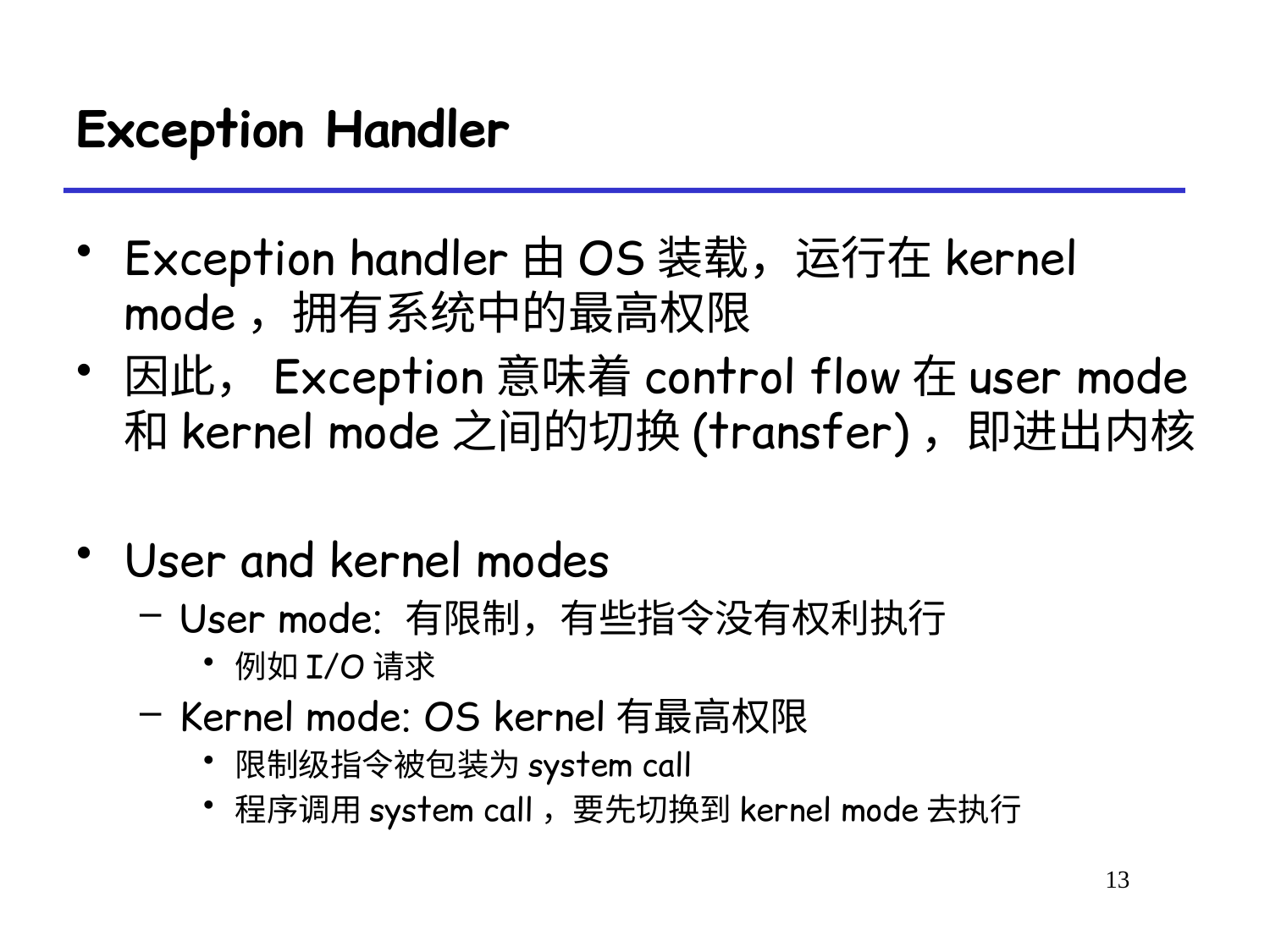

# Exception Handler
Exception handler由OS装载，运行在kernel mode，拥有系统中的最高权限
因此，Exception意味着control flow在user mode和kernel mode之间的切换(transfer)，即进出内核

User and kernel modes
User mode: 有限制，有些指令没有权利执行
例如I/O请求
Kernel mode: OS kernel有最高权限
限制级指令被包装为system call
程序调用system call，要先切换到kernel mode去执行

13